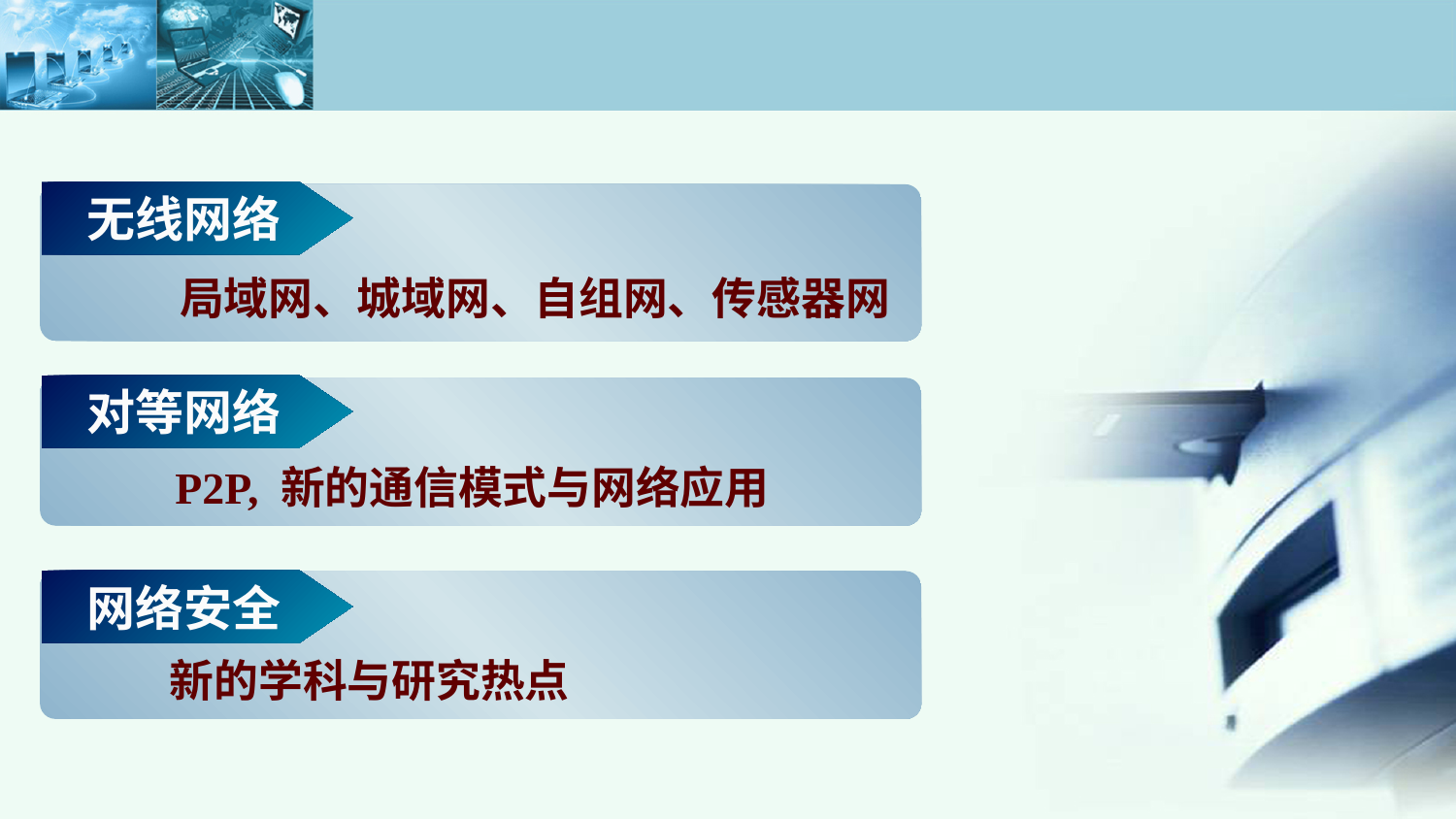

无线网络

局域网、城域网、自组网、传感器网
对等网络

P2P, 新的通信模式与网络应用
网络安全

新的学科与研究热点